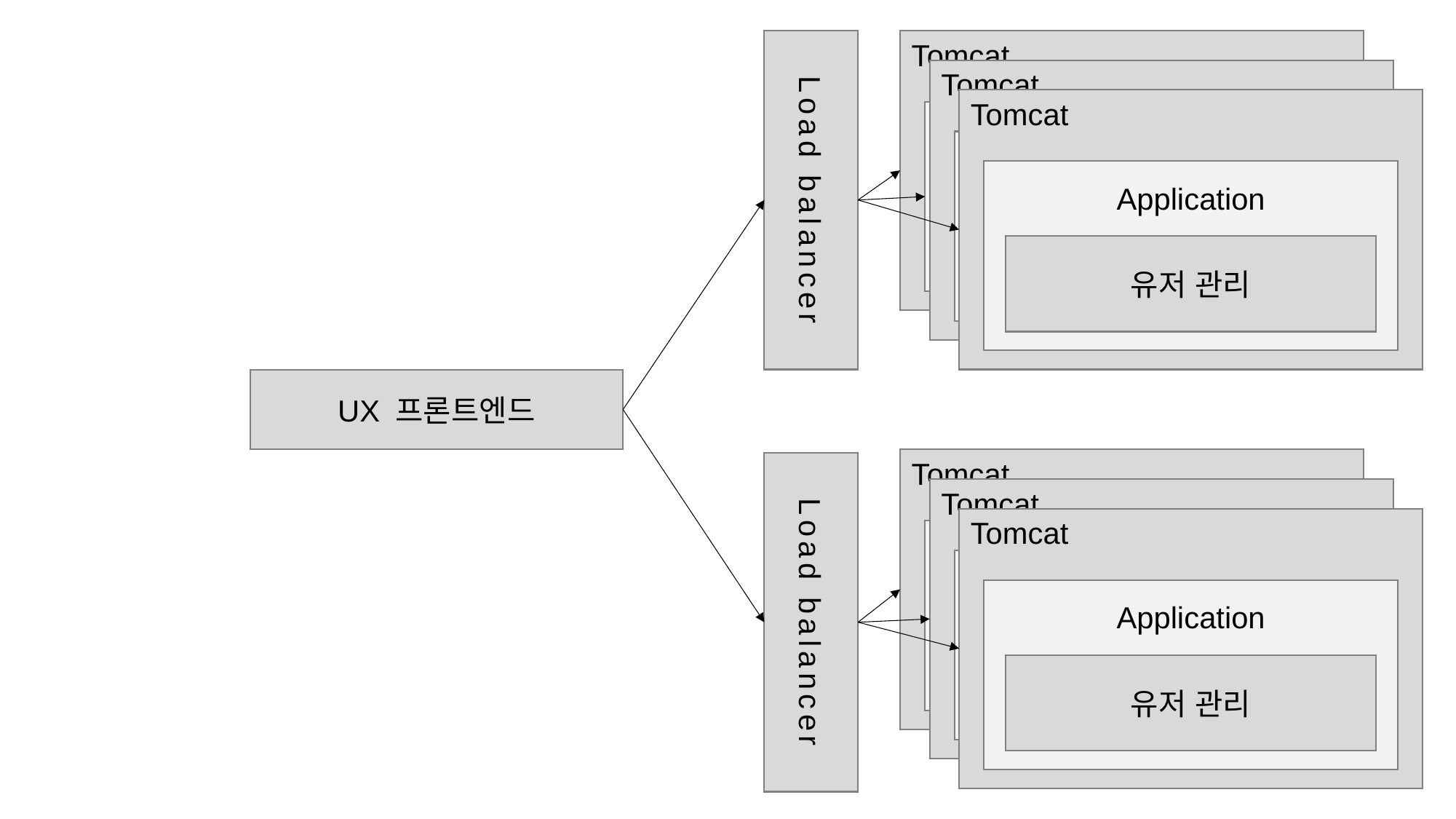

Load balancer
Tomcat

Application
유저 관리
Tomcat

Application
유저 관리
Tomcat

Application
유저 관리
Tomcat

Application
유저 관리
Tomcat

Application
유저 관리
Tomcat

Application
유저 관리
UX 프론트엔드
Load balancer